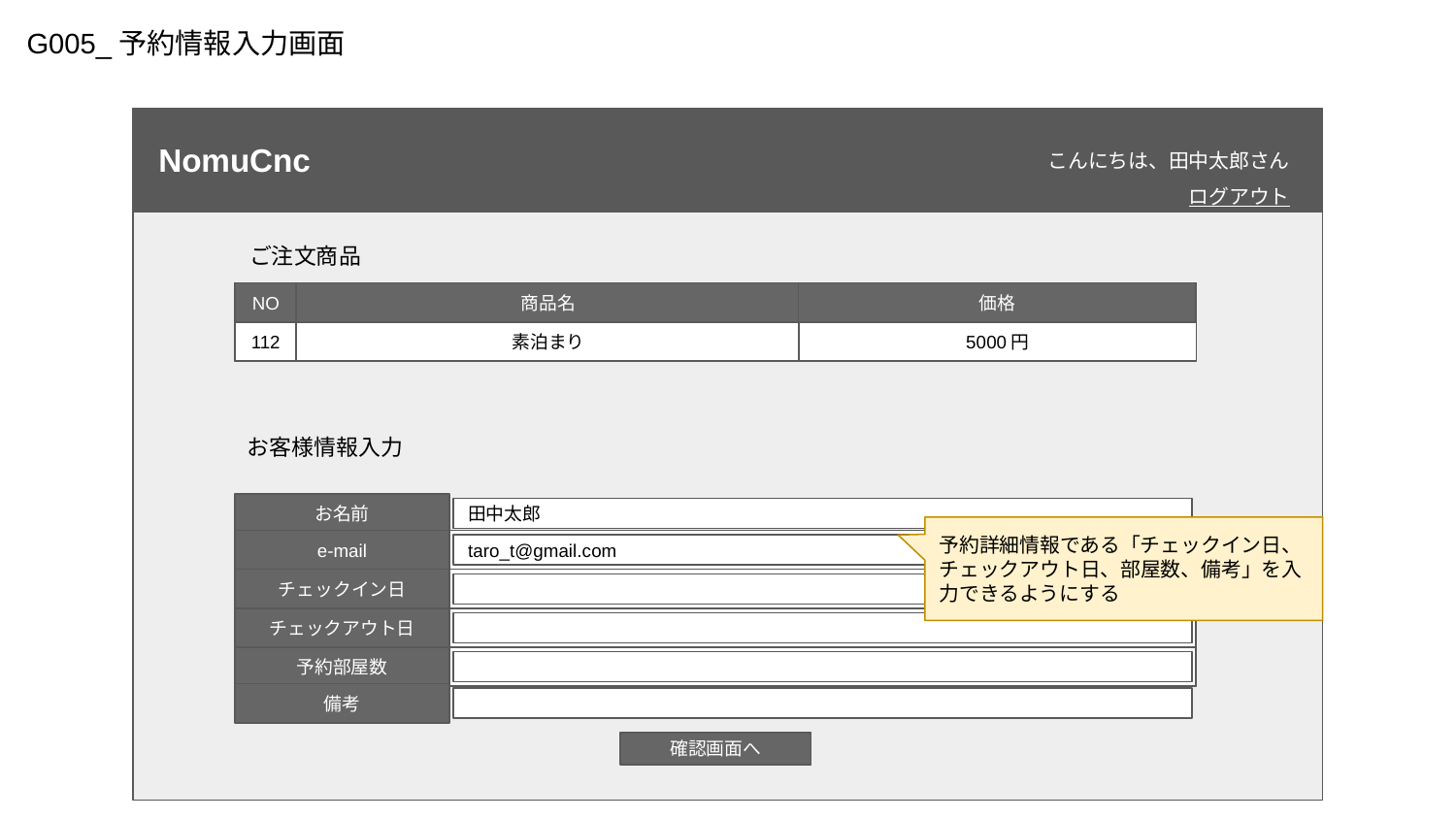

G005_予約情報入力画面

こんにちは、田中太郎さん
ログアウト
NomuCnc
ご注文商品

NO
商品名
価格
112
素泊まり
5000円
お客様情報入力
お名前
田中太郎
予約詳細情報である「チェックイン日、チェックアウト日、部屋数、備考」を入力できるようにする
e-mail

taro_t@gmail.com
チェックイン日

チェックアウト日

予約部屋数

備考

確認画面へ